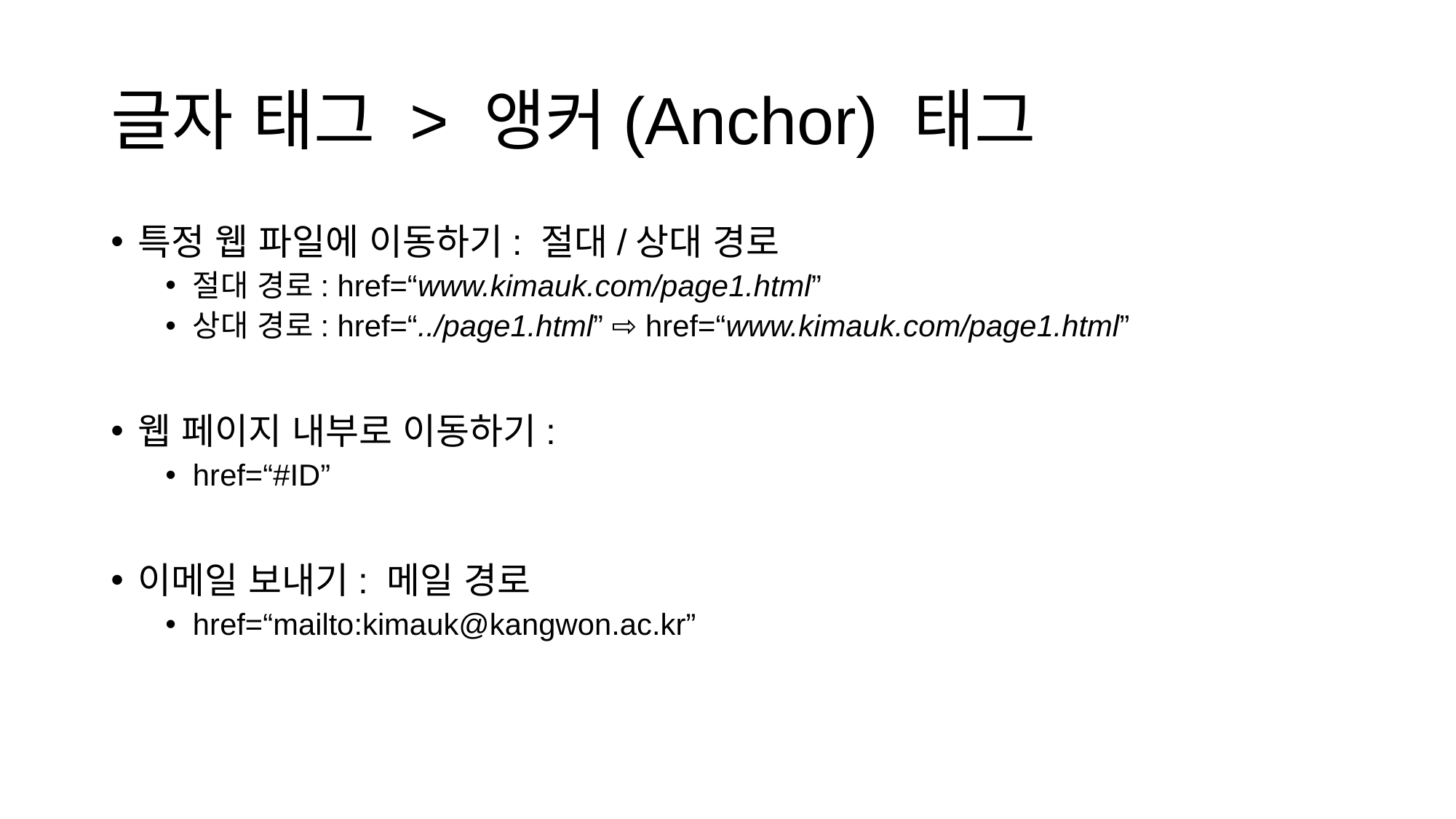

# 글자 태그 > 앵커(Anchor) 태그
특정 웹 파일에 이동하기: 절대/상대 경로
절대 경로: href=“www.kimauk.com/page1.html”
상대 경로: href=“../page1.html” ⇨ href=“www.kimauk.com/page1.html”

웹 페이지 내부로 이동하기:
href=“#ID”

이메일 보내기: 메일 경로
href=“mailto:kimauk@kangwon.ac.kr”